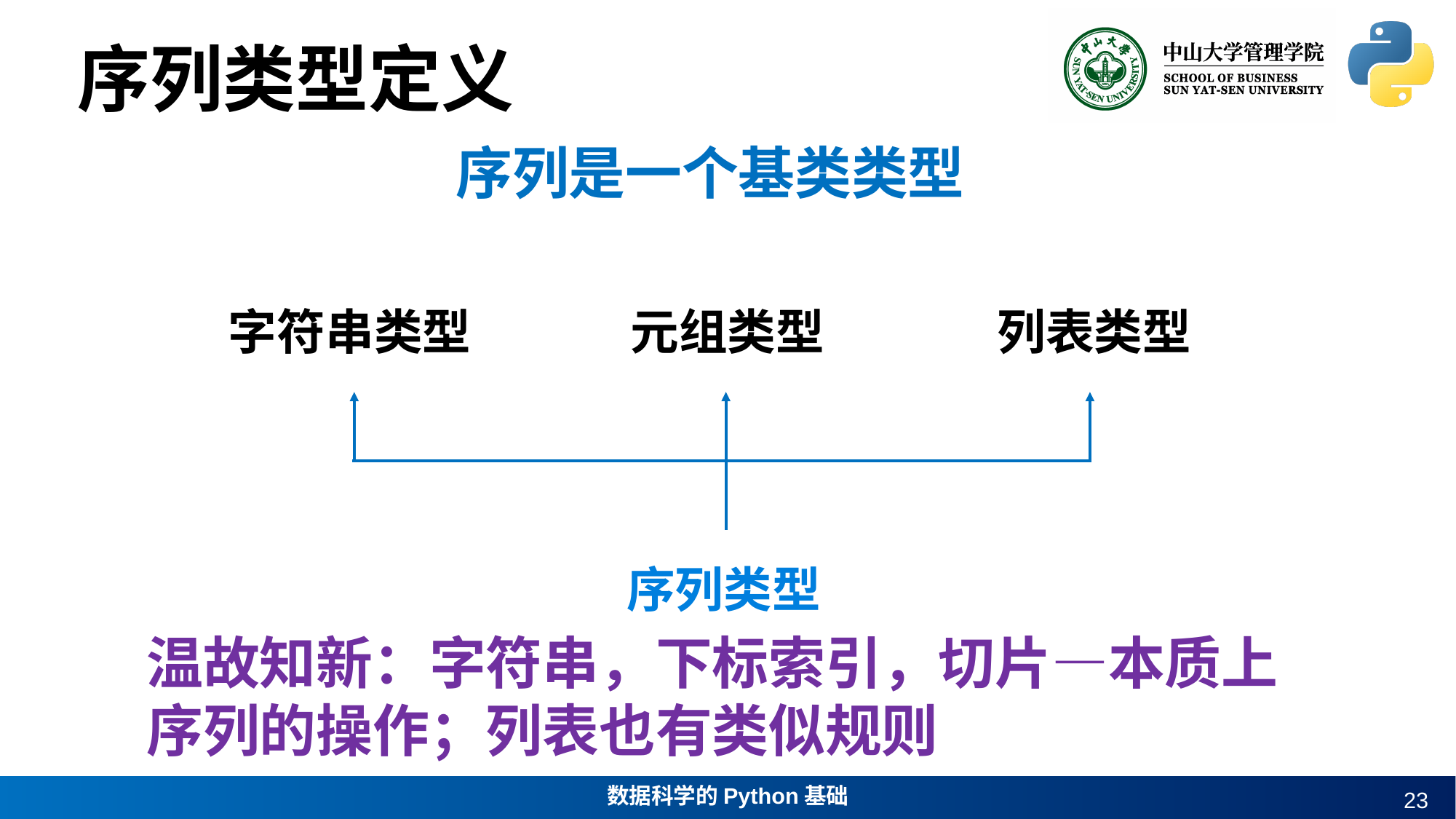

序列类型定义
序列是一个基类类型
字符串类型
元组类型
列表类型
序列类型
温故知新：字符串，下标索引，切片—本质上序列的操作；列表也有类似规则